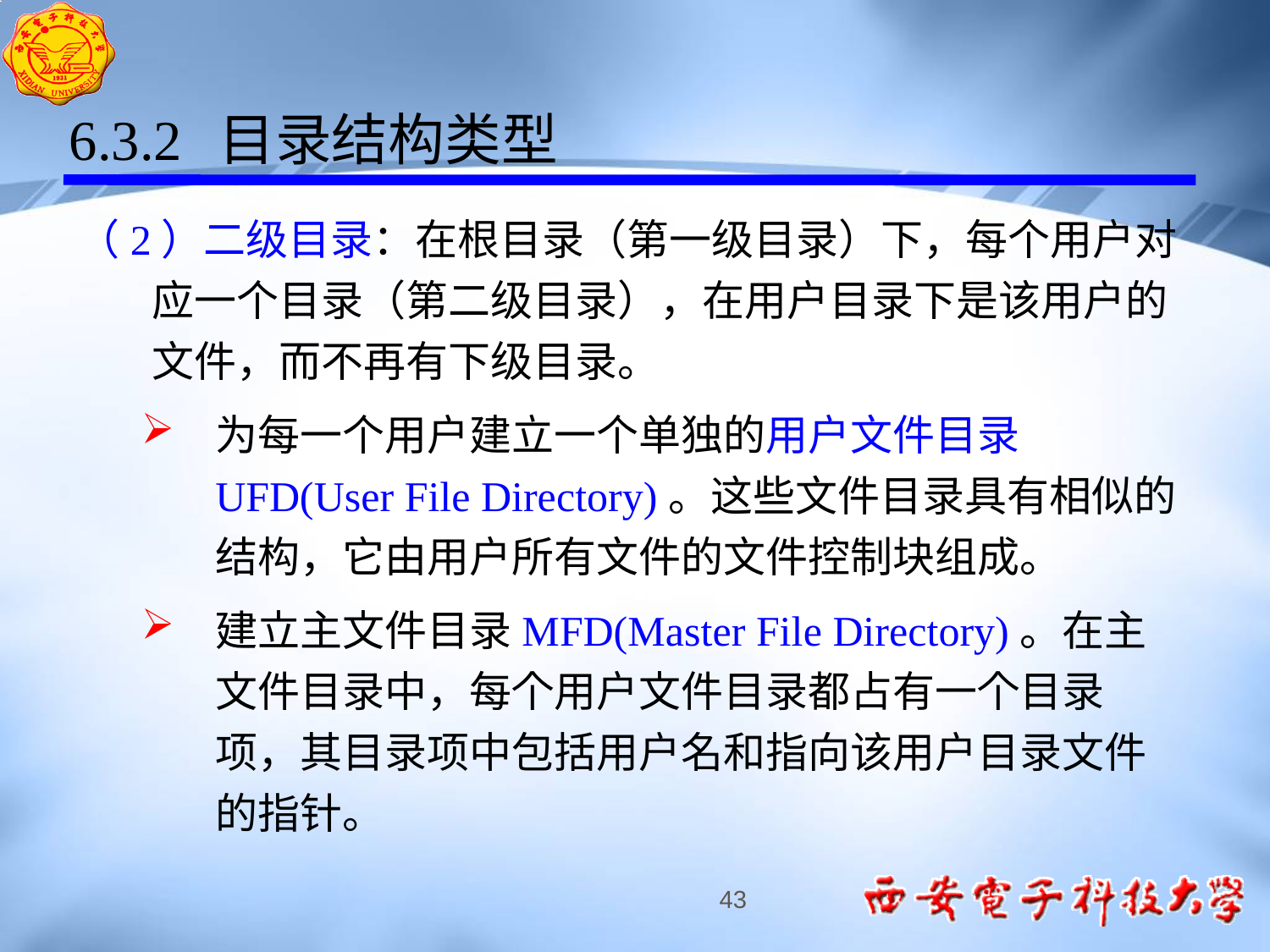

6.3.2 目录结构类型
（2）二级目录：在根目录（第一级目录）下，每个用户对应一个目录（第二级目录），在用户目录下是该用户的文件，而不再有下级目录。
为每一个用户建立一个单独的用户文件目录UFD(User File Directory)。这些文件目录具有相似的结构，它由用户所有文件的文件控制块组成。
建立主文件目录MFD(Master File Directory)。在主文件目录中，每个用户文件目录都占有一个目录项，其目录项中包括用户名和指向该用户目录文件的指针。

43